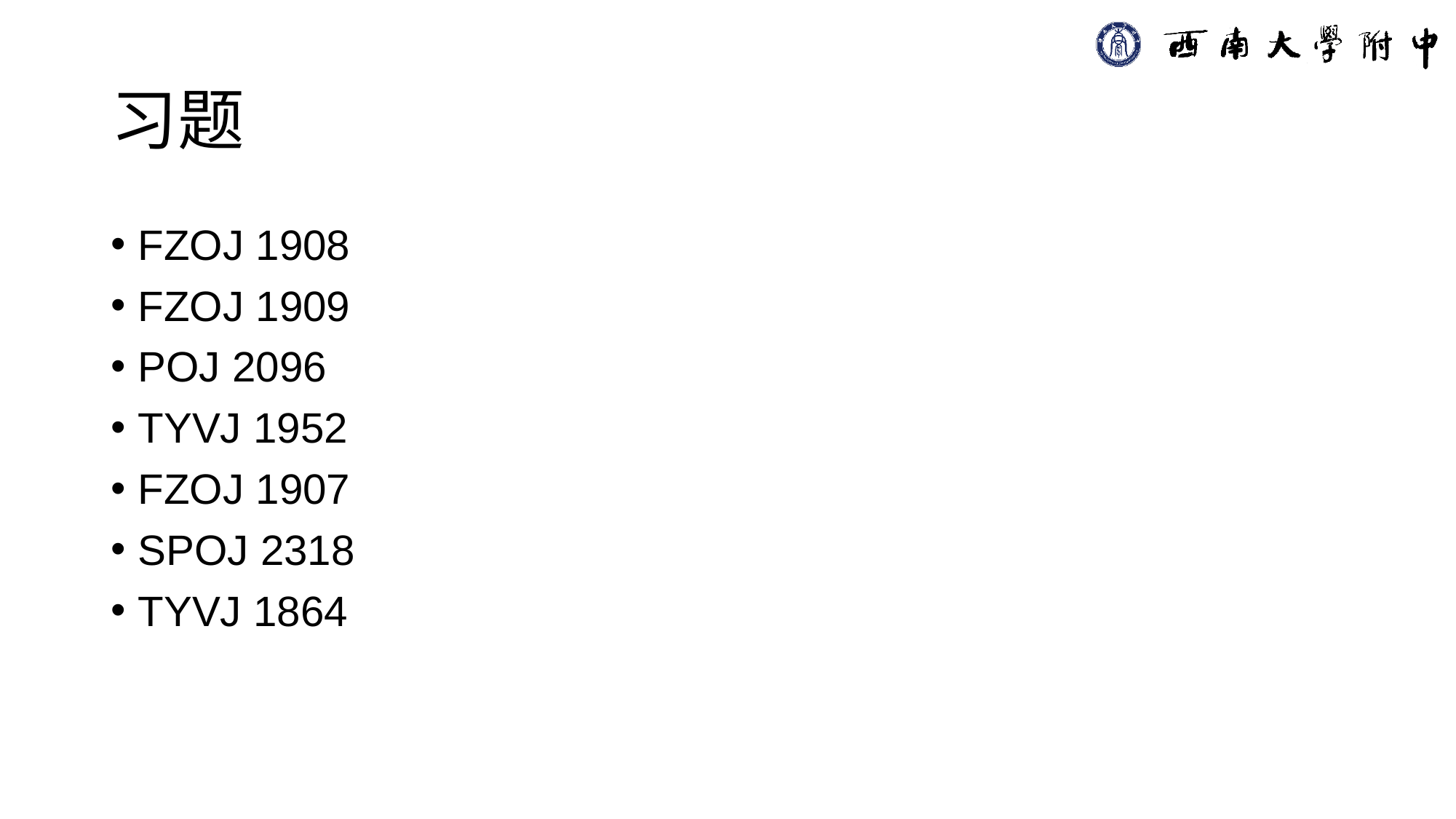

# 习题
FZOJ 1908
FZOJ 1909
POJ 2096
TYVJ 1952
FZOJ 1907
SPOJ 2318
TYVJ 1864